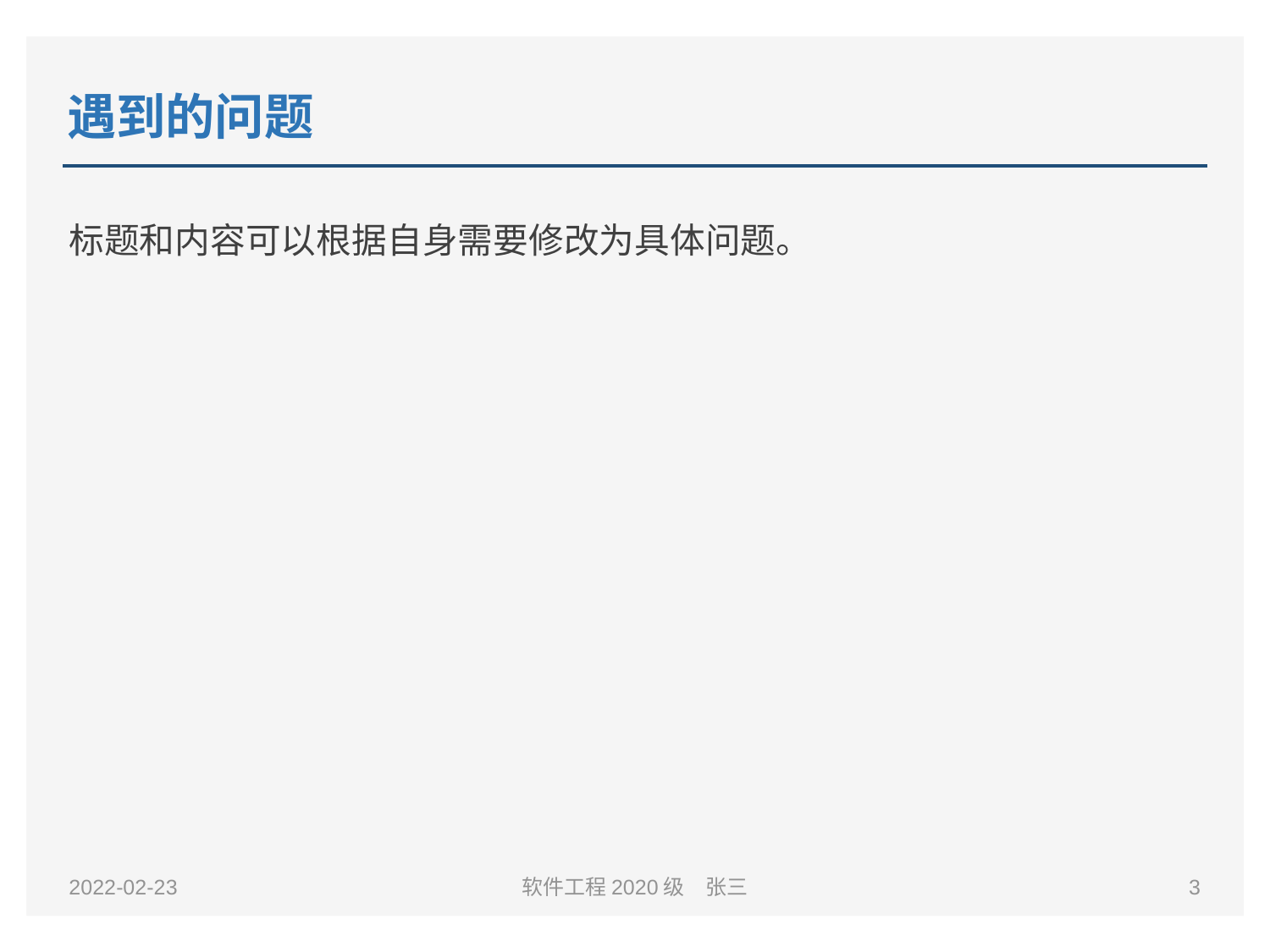

# 遇到的问题
标题和内容可以根据自身需要修改为具体问题。
2022-02-23
软件工程2020级　张三
3